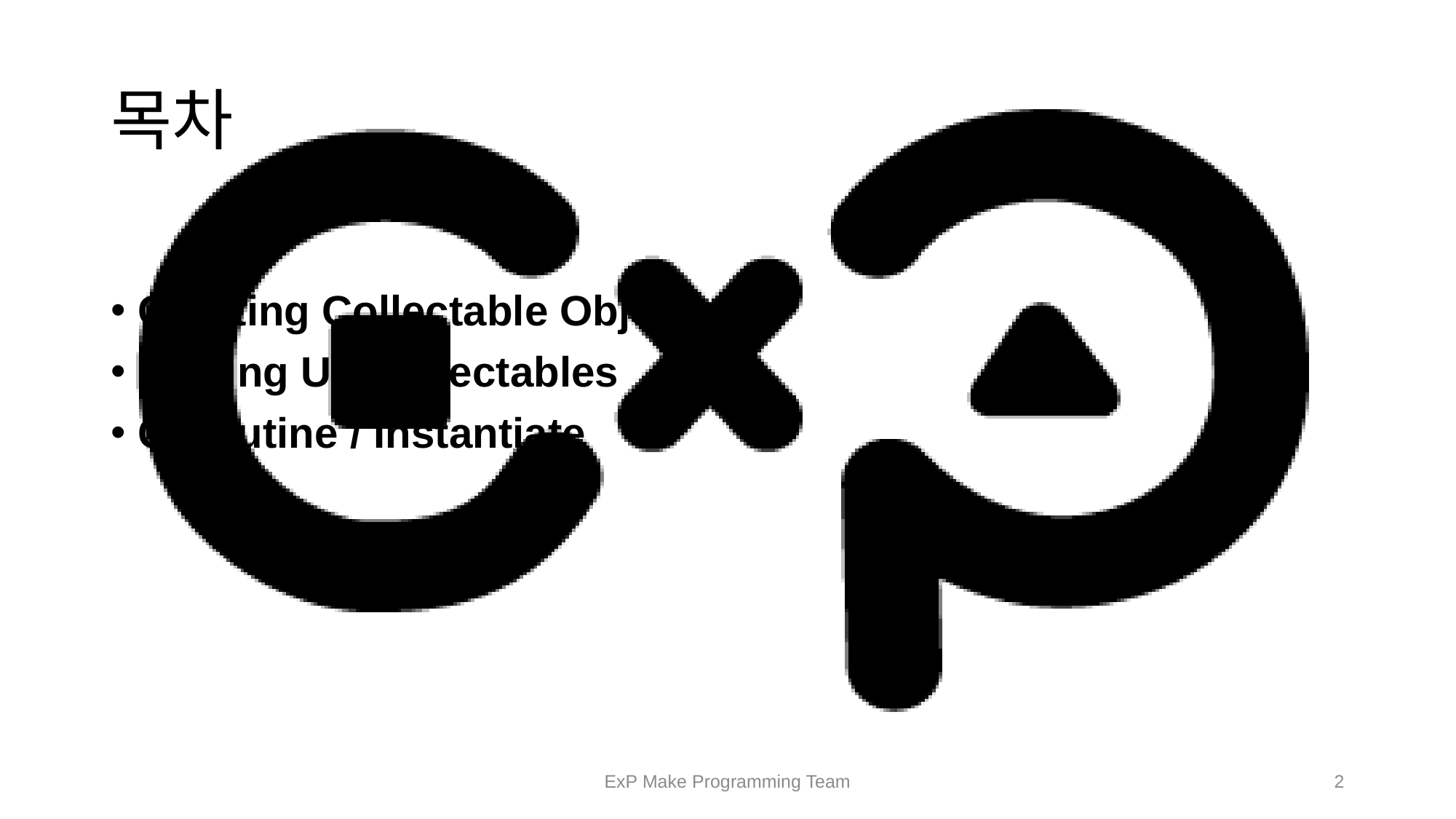

# 목차

Creating Collectable Objects
Picking Up Collectables
Coroutine / Instantiate
ExP Make Programming Team
2